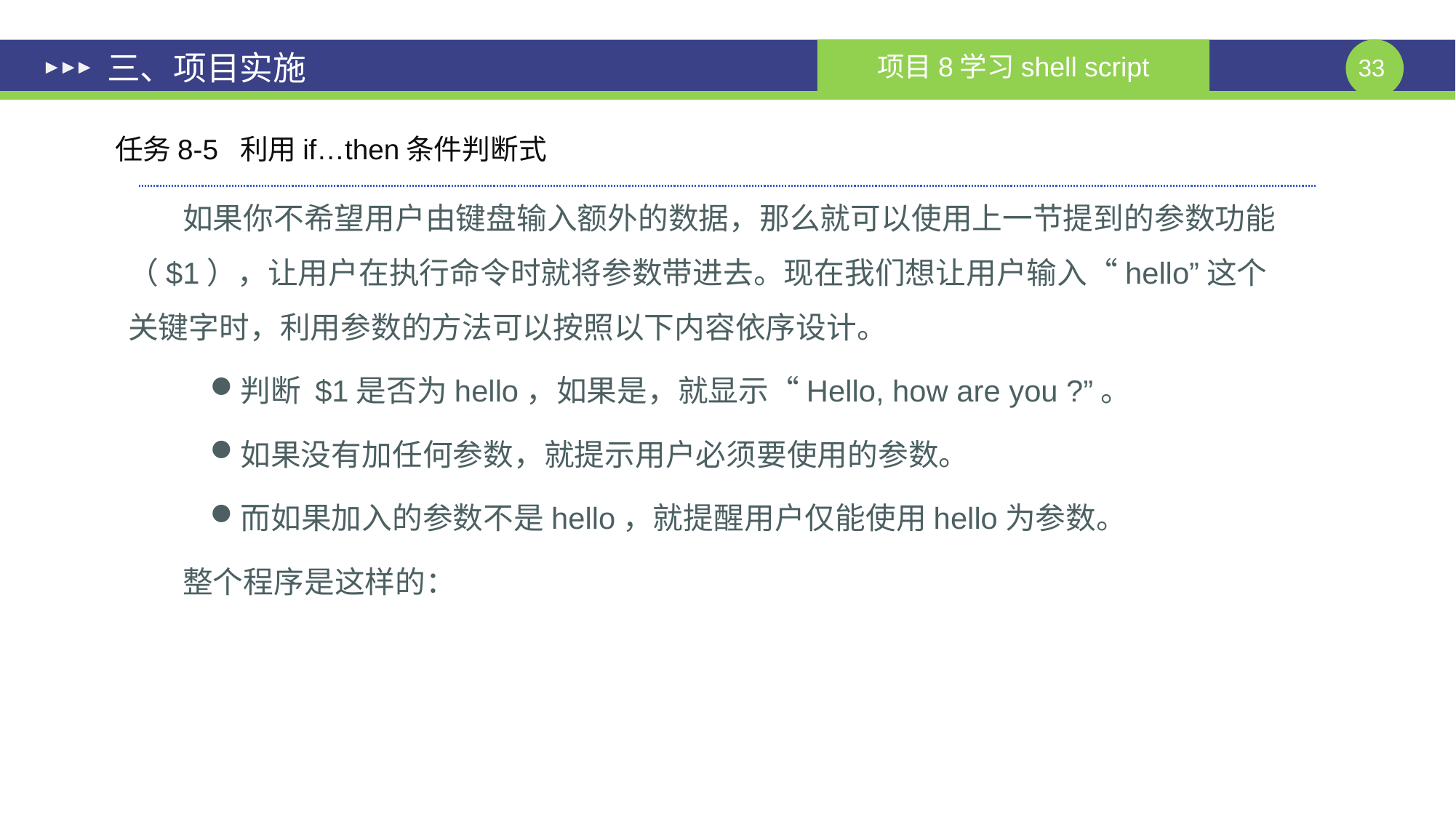

# 三、项目实施
任务8-5  利用if…then条件判断式
如果你不希望用户由键盘输入额外的数据，那么就可以使用上一节提到的参数功能（$1），让用户在执行命令时就将参数带进去。现在我们想让用户输入“hello”这个关键字时，利用参数的方法可以按照以下内容依序设计。
判断 $1是否为hello，如果是，就显示“Hello, how are you ?”。
如果没有加任何参数，就提示用户必须要使用的参数。
而如果加入的参数不是hello，就提醒用户仅能使用hello为参数。
整个程序是这样的：